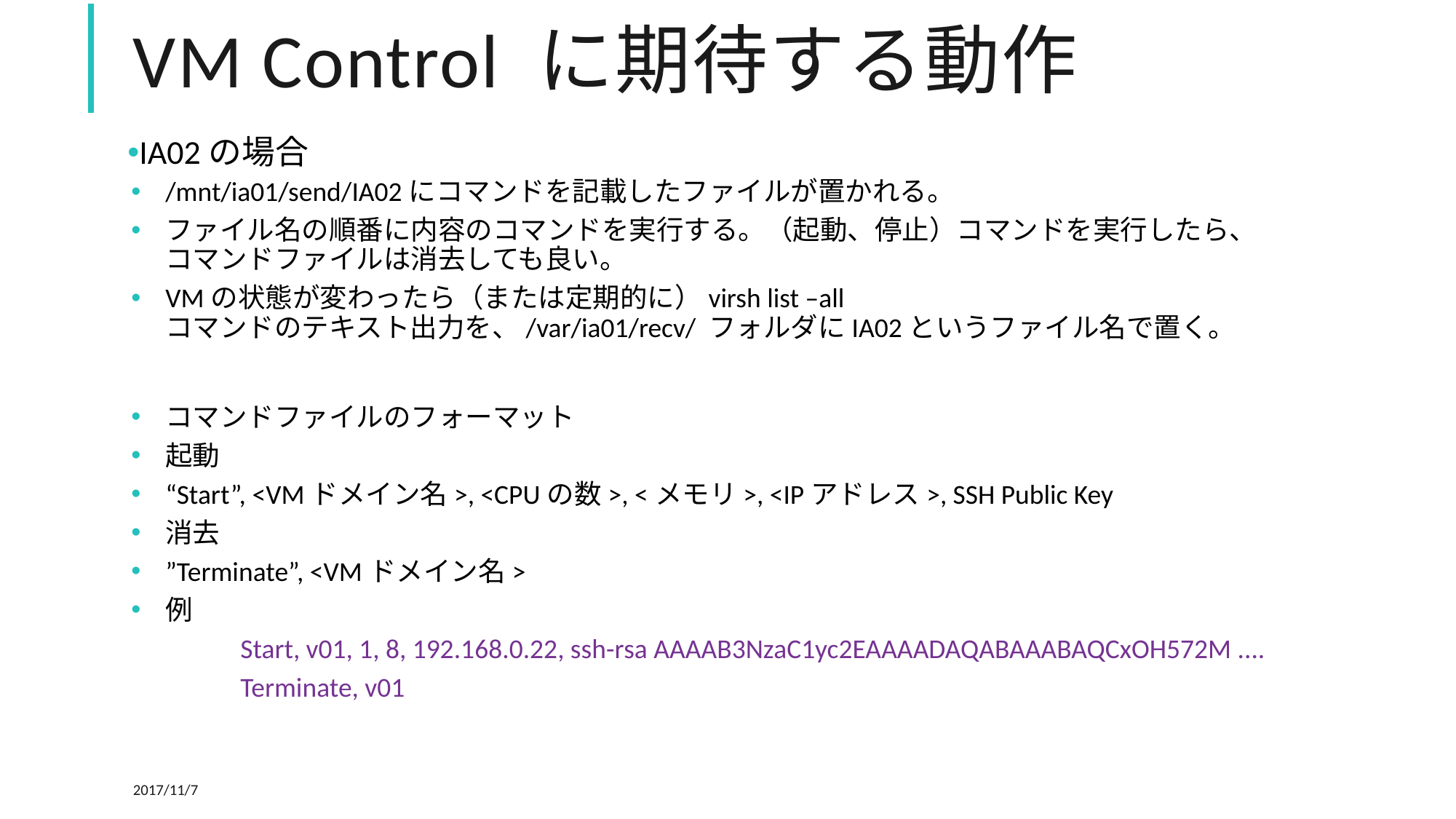

# VM Control に期待する動作
IA02の場合
/mnt/ia01/send/IA02にコマンドを記載したファイルが置かれる。
ファイル名の順番に内容のコマンドを実行する。（起動、停止）コマンドを実行したら、コマンドファイルは消去しても良い。
VMの状態が変わったら（または定期的に）virsh list –all コマンドのテキスト出力を、/var/ia01/recv/ フォルダにIA02というファイル名で置く。

コマンドファイルのフォーマット
起動
“Start”, <VMドメイン名>, <CPUの数>, <メモリ>, <IPアドレス>, SSH Public Key
消去
”Terminate”, <VMドメイン名>
例
	Start, v01, 1, 8, 192.168.0.22, ssh-rsa AAAAB3NzaC1yc2EAAAADAQABAAABAQCxOH572M ....
	Terminate, v01

2017/11/7